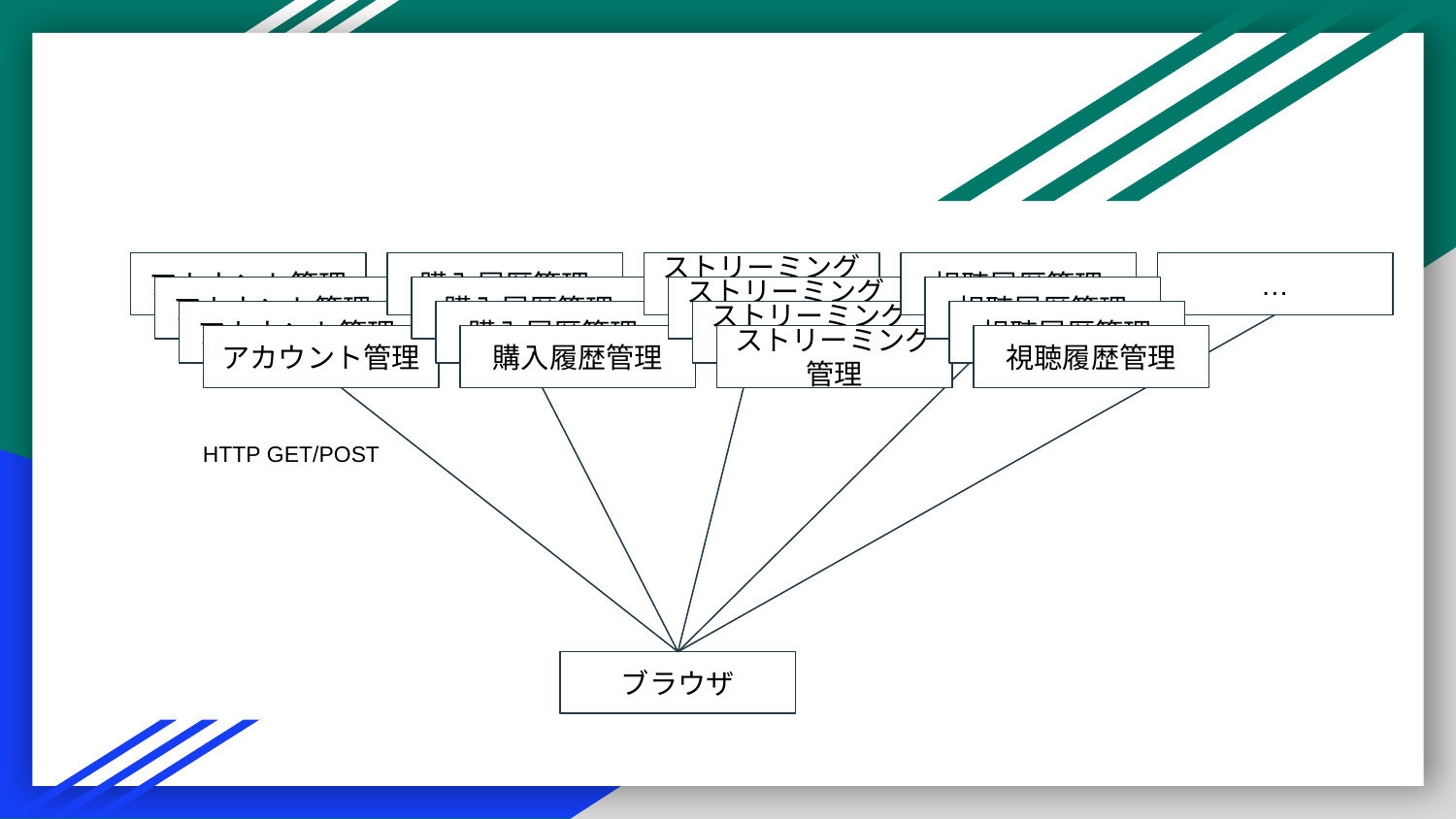

アカウント管理
購入履歴管理
ストリーミング管理
視聴履歴管理
…
アカウント管理
購入履歴管理
ストリーミング管理
視聴履歴管理
アカウント管理
購入履歴管理
ストリーミング管理
視聴履歴管理
アカウント管理
購入履歴管理
ストリーミング管理
視聴履歴管理
HTTP GET/POST
ブラウザ